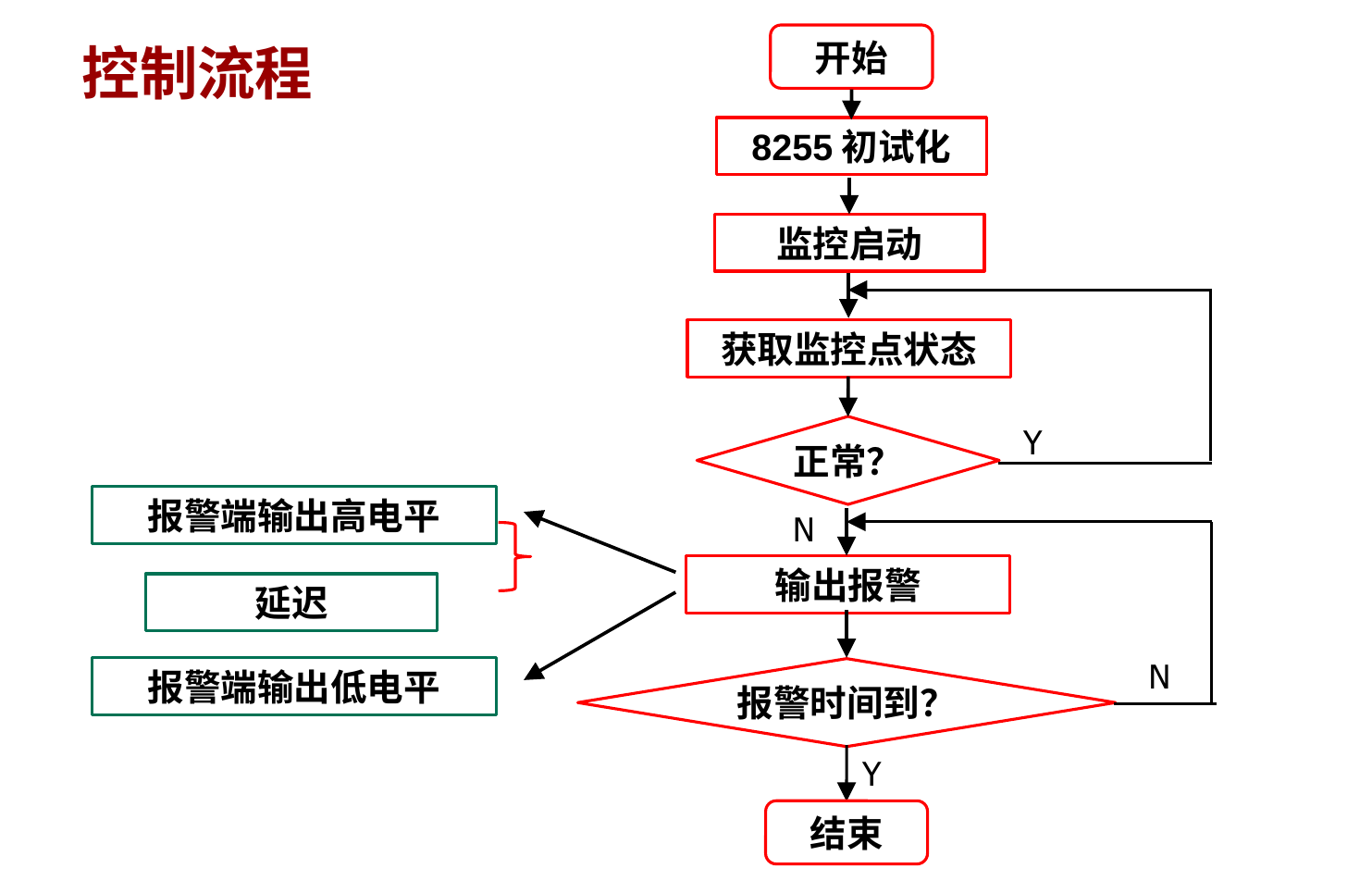

开始
# 控制流程
8255初试化
监控启动
获取监控点状态
Y
正常？
报警端输出高电平
N

输出报警
延迟
N
报警端输出低电平
报警时间到？
Y
结束
74